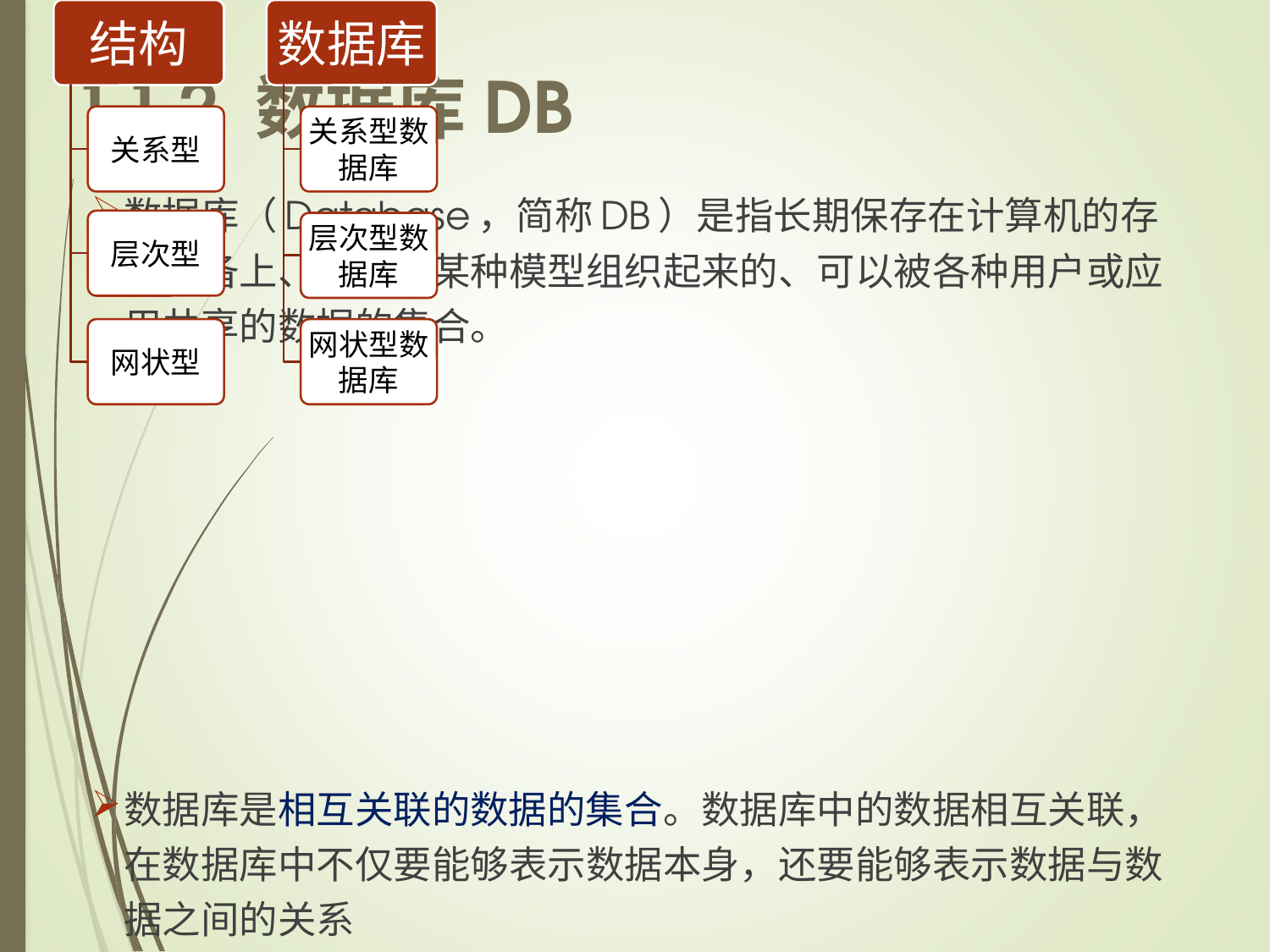

1.1.2 数据库DB
数据库（Database，简称DB）是指长期保存在计算机的存储设备上、并按照某种模型组织起来的、可以被各种用户或应用共享的数据的集合。

数据库是相互关联的数据的集合。数据库中的数据相互关联，在数据库中不仅要能够表示数据本身，还要能够表示数据与数据之间的关系

结构
关系型
层次型
网状型
数据库
关系型数据库
层次型数据库
网状型数据库